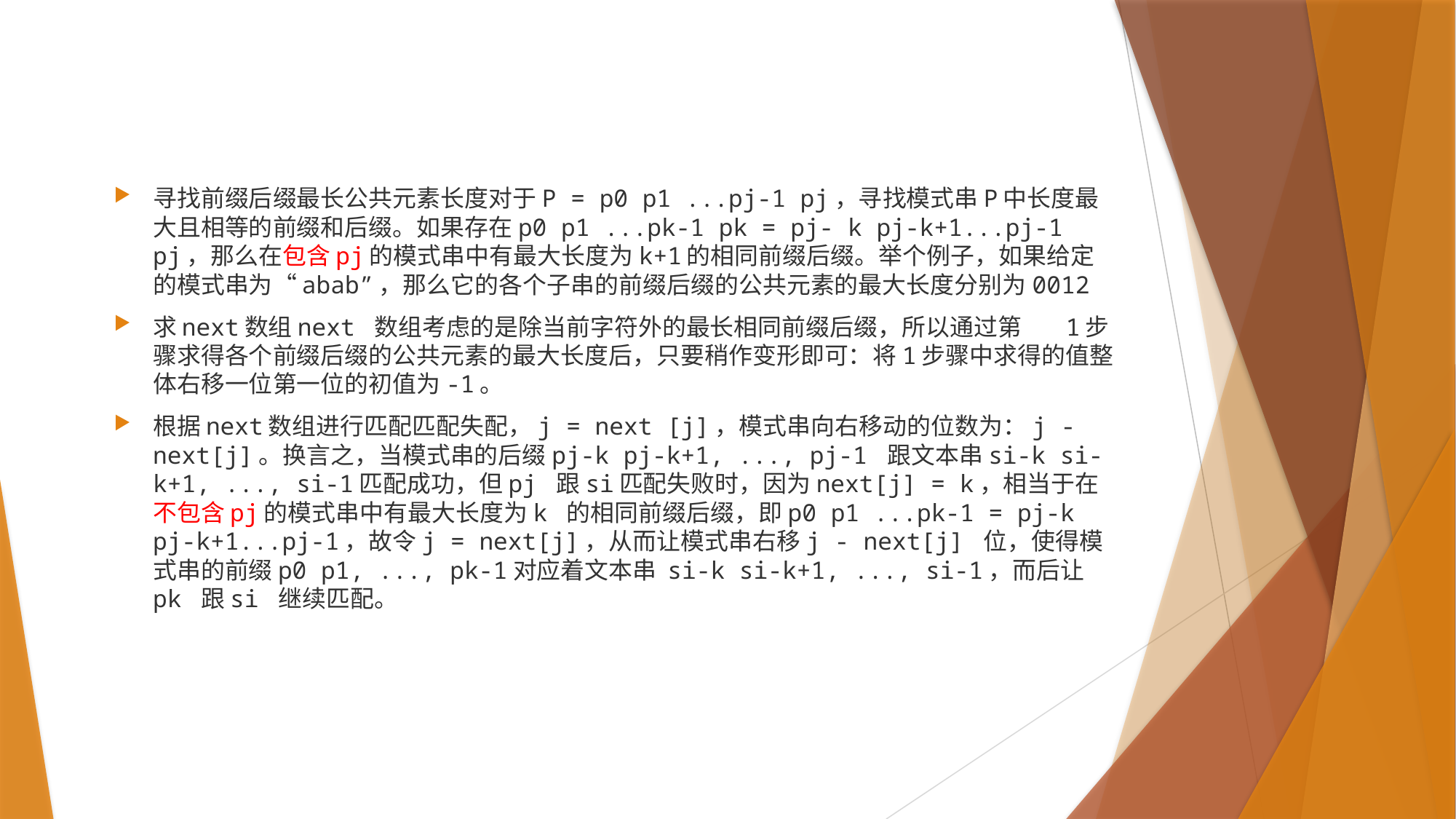

寻找前缀后缀最长公共元素长度对于P = p0 p1 ...pj-1 pj，寻找模式串P中长度最大且相等的前缀和后缀。如果存在p0 p1 ...pk-1 pk = pj- k pj-k+1...pj-1 pj，那么在包含pj的模式串中有最大长度为k+1的相同前缀后缀。举个例子，如果给定的模式串为“abab”，那么它的各个子串的前缀后缀的公共元素的最大长度分别为0012
求next数组next 数组考虑的是除当前字符外的最长相同前缀后缀，所以通过第       1步骤求得各个前缀后缀的公共元素的最大长度后，只要稍作变形即可：将1步骤中求得的值整体右移一位第一位的初值为-1。
根据next数组进行匹配匹配失配，j = next [j]，模式串向右移动的位数为：j - next[j]。换言之，当模式串的后缀pj-k pj-k+1, ..., pj-1 跟文本串si-k si-k+1, ..., si-1匹配成功，但pj 跟si匹配失败时，因为next[j] = k，相当于在不包含pj的模式串中有最大长度为k 的相同前缀后缀，即p0 p1 ...pk-1 = pj-k pj-k+1...pj-1，故令j = next[j]，从而让模式串右移j - next[j] 位，使得模式串的前缀p0 p1, ..., pk-1对应着文本串 si-k si-k+1, ..., si-1，而后让pk 跟si 继续匹配。